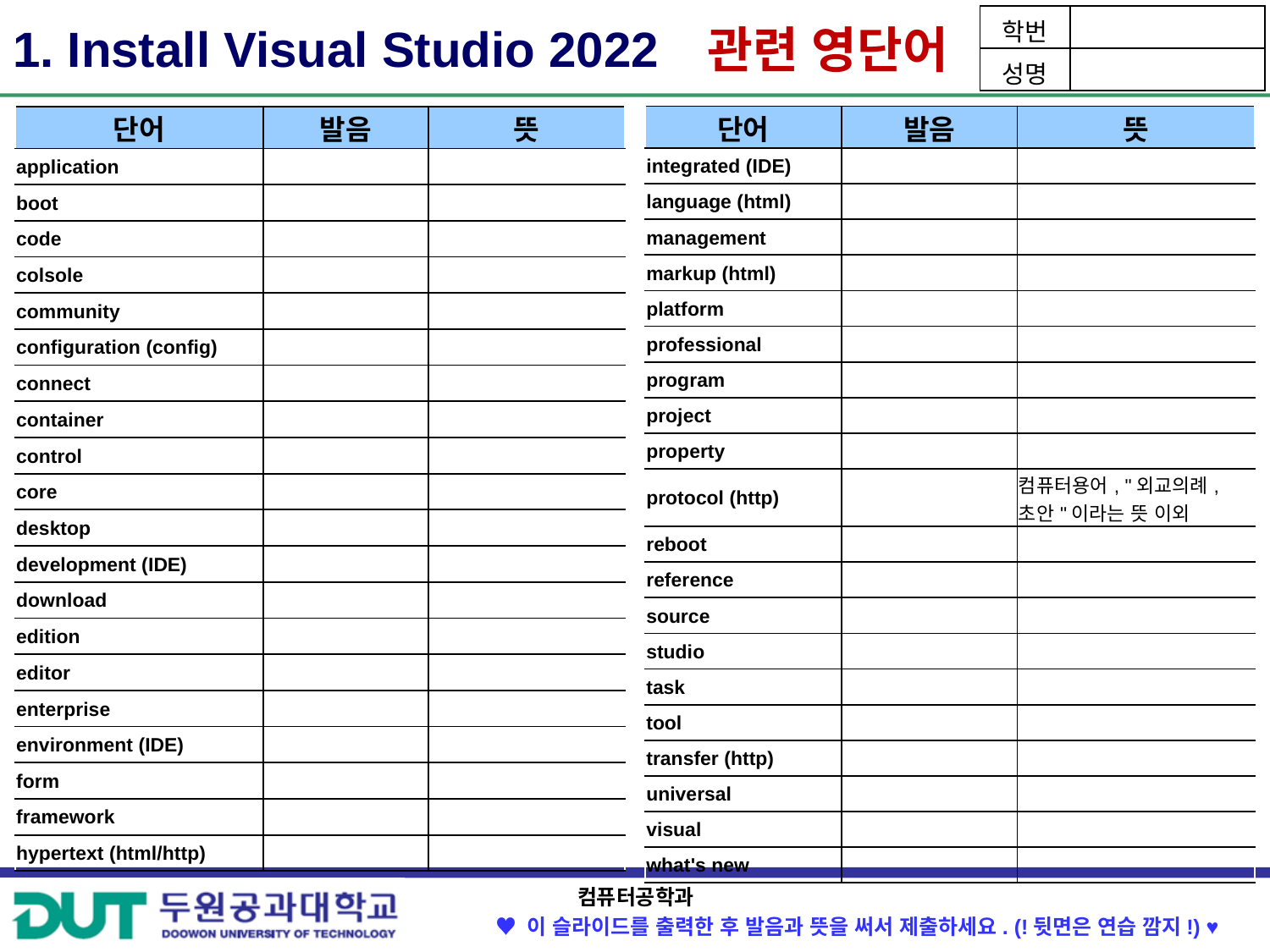

# 1. Install Visual Studio 2022
| 단어 | 발음 | 뜻 |
| --- | --- | --- |
| integrated (IDE) |  |  |
| language (html) |  |  |
| management |  |  |
| markup (html) |  |  |
| platform |  |  |
| professional |  |  |
| program |  |  |
| project |  |  |
| property |  |  |
| protocol (http) |  | 컴퓨터용어, "외교의례, 초안"이라는 뜻 이외 |
| reboot |  |  |
| reference |  |  |
| source |  |  |
| studio |  |  |
| task |  |  |
| tool |  |  |
| transfer (http) |  |  |
| universal |  |  |
| visual |  |  |
| what's new |  |  |
| 단어 | 발음 | 뜻 |
| --- | --- | --- |
| application |  |  |
| boot |  |  |
| code |  |  |
| colsole |  |  |
| community |  |  |
| configuration (config) |  |  |
| connect |  |  |
| container |  |  |
| control |  |  |
| core |  |  |
| desktop |  |  |
| development (IDE) |  |  |
| download |  |  |
| edition |  |  |
| editor |  |  |
| enterprise |  |  |
| environment (IDE) |  |  |
| form |  |  |
| framework |  |  |
| hypertext (html/http) |  |  |